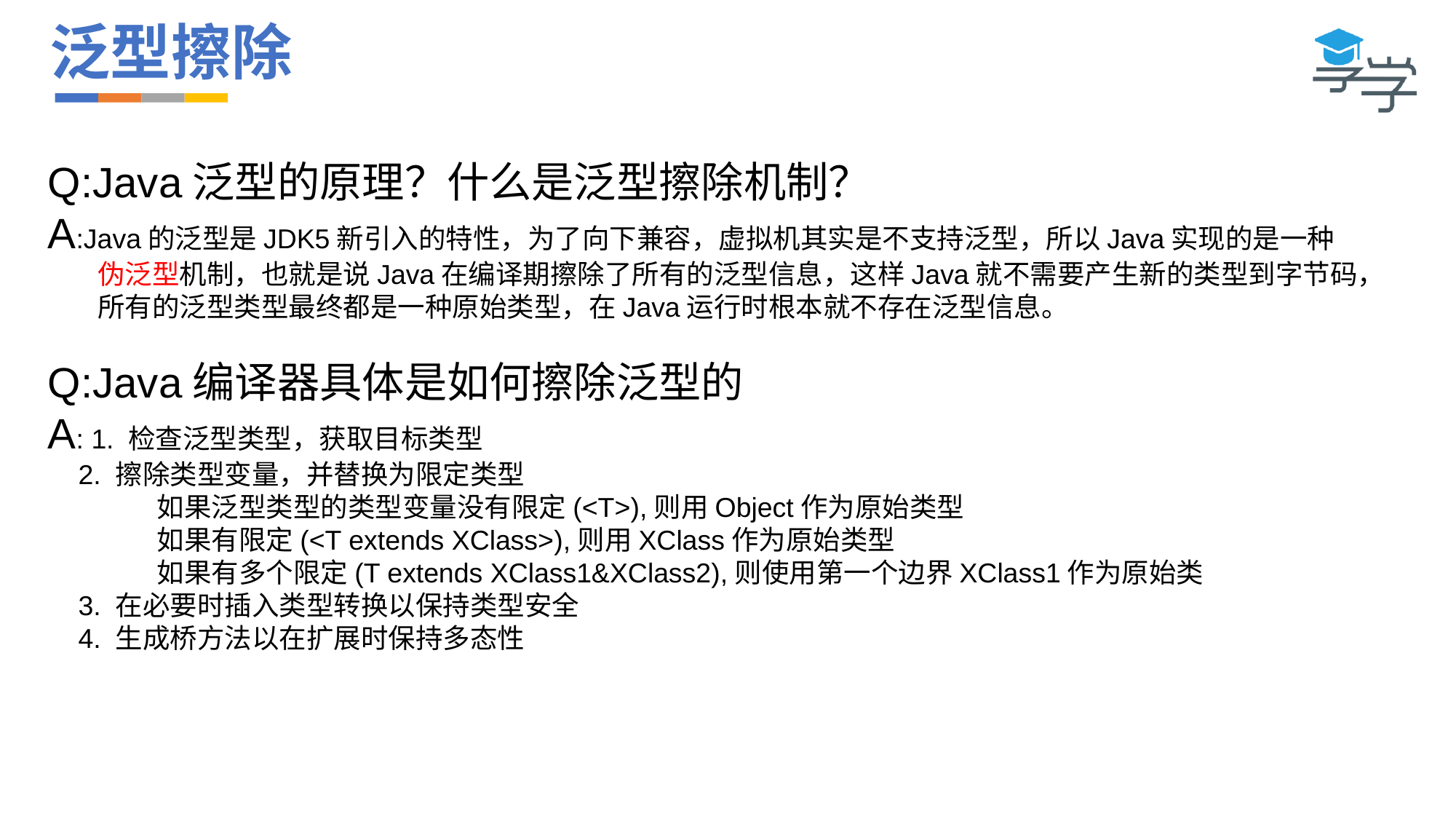

# 泛型擦除
Q:Java泛型的原理？什么是泛型擦除机制？
A:Java的泛型是JDK5新引入的特性，为了向下兼容，虚拟机其实是不支持泛型，所以Java实现的是一种
       伪泛型机制，也就是说Java在编译期擦除了所有的泛型信息，这样Java就不需要产生新的类型到字节码，
       所有的泛型类型最终都是一种原始类型，在Java运行时根本就不存在泛型信息。

Q:Java编译器具体是如何擦除泛型的
A: 1. 检查泛型类型，获取目标类型
    2. 擦除类型变量，并替换为限定类型
如果泛型类型的类型变量没有限定(<T>),则用Object作为原始类型
如果有限定(<T extends XClass>),则用XClass作为原始类型
如果有多个限定(T extends XClass1&XClass2),则使用第一个边界XClass1作为原始类
    3. 在必要时插入类型转换以保持类型安全
    4. 生成桥方法以在扩展时保持多态性